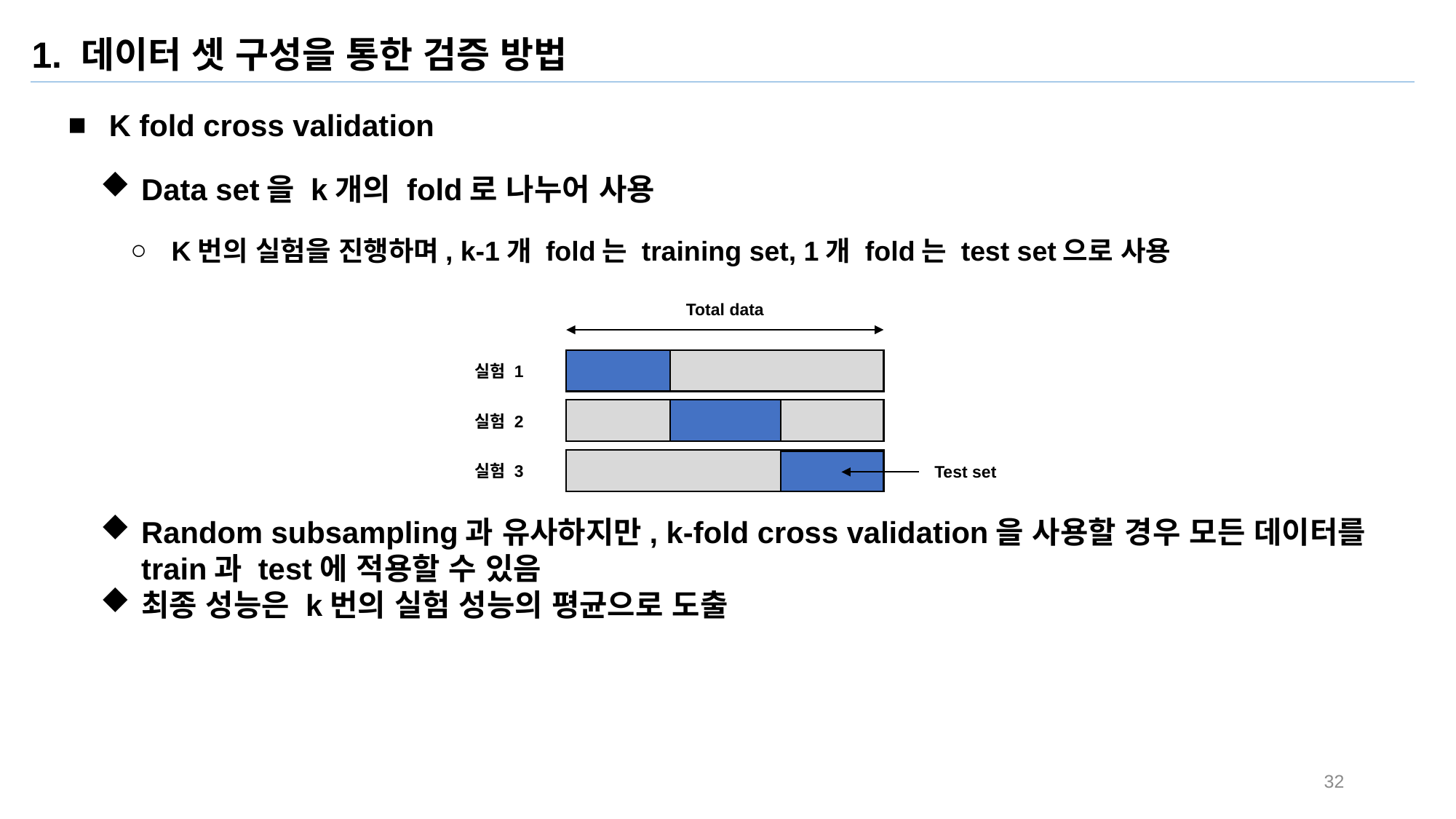

1. 데이터 셋 구성을 통한 검증 방법
K fold cross validation
Data set을 k개의 fold로 나누어 사용
K번의 실험을 진행하며, k-1개 fold는 training set, 1개 fold는 test set으로 사용
Total data

실험 1
실험 2

실험 3

Test set

Random subsampling과 유사하지만, k-fold cross validation을 사용할 경우 모든 데이터를 train과 test에 적용할 수 있음
최종 성능은 k번의 실험 성능의 평균으로 도출
32